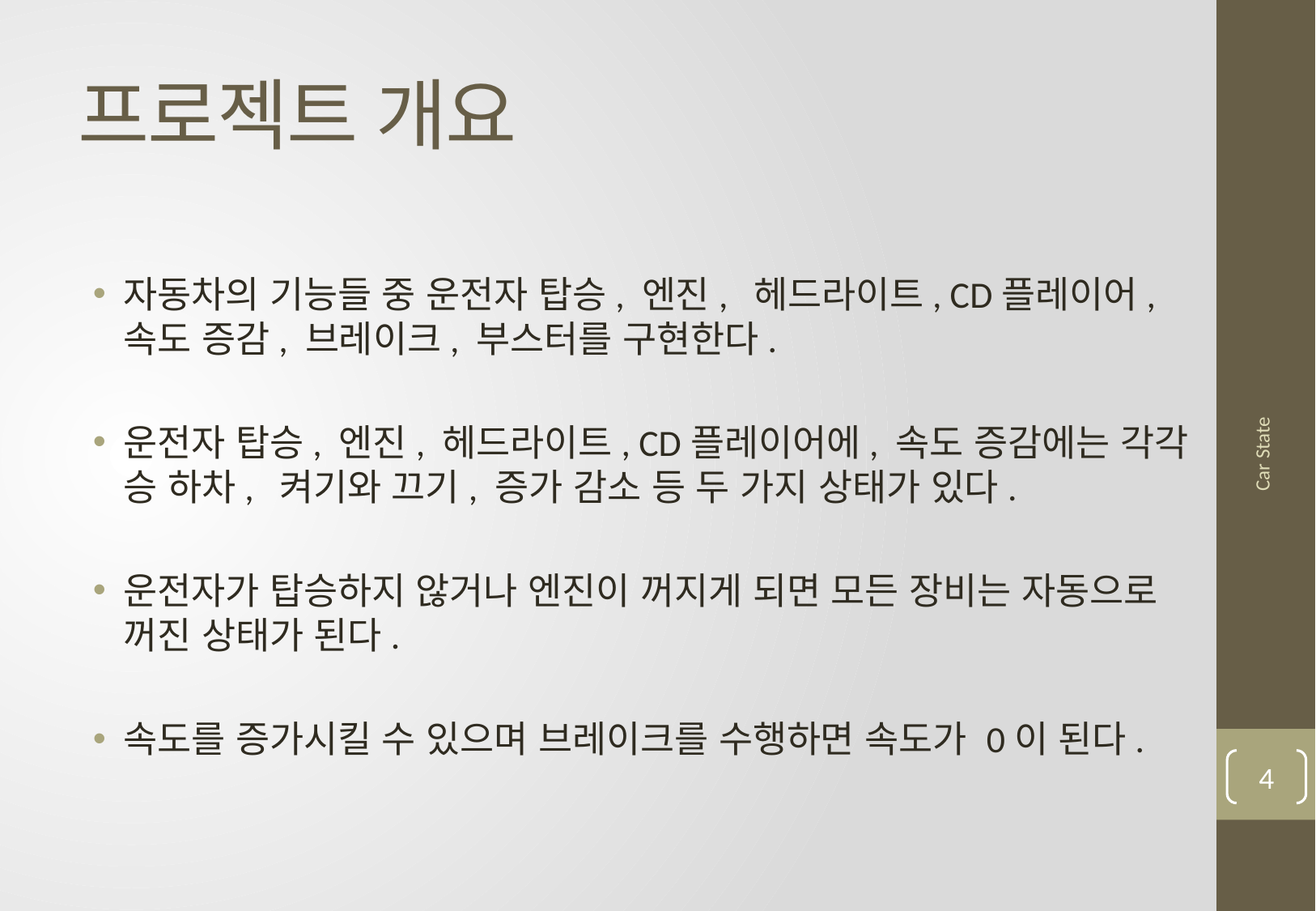

# 프로젝트 개요

자동차의 기능들 중 운전자 탑승, 엔진,  헤드라이트, CD플레이어, 속도 증감, 브레이크, 부스터를 구현한다.

운전자 탑승, 엔진, 헤드라이트, CD플레이어에, 속도 증감에는 각각 승 하차,  켜기와 끄기, 증가 감소 등 두 가지 상태가 있다.

운전자가 탑승하지 않거나 엔진이 꺼지게 되면 모든 장비는 자동으로 꺼진 상태가 된다.

속도를 증가시킬 수 있으며 브레이크를 수행하면 속도가 0이 된다.
Car State
4